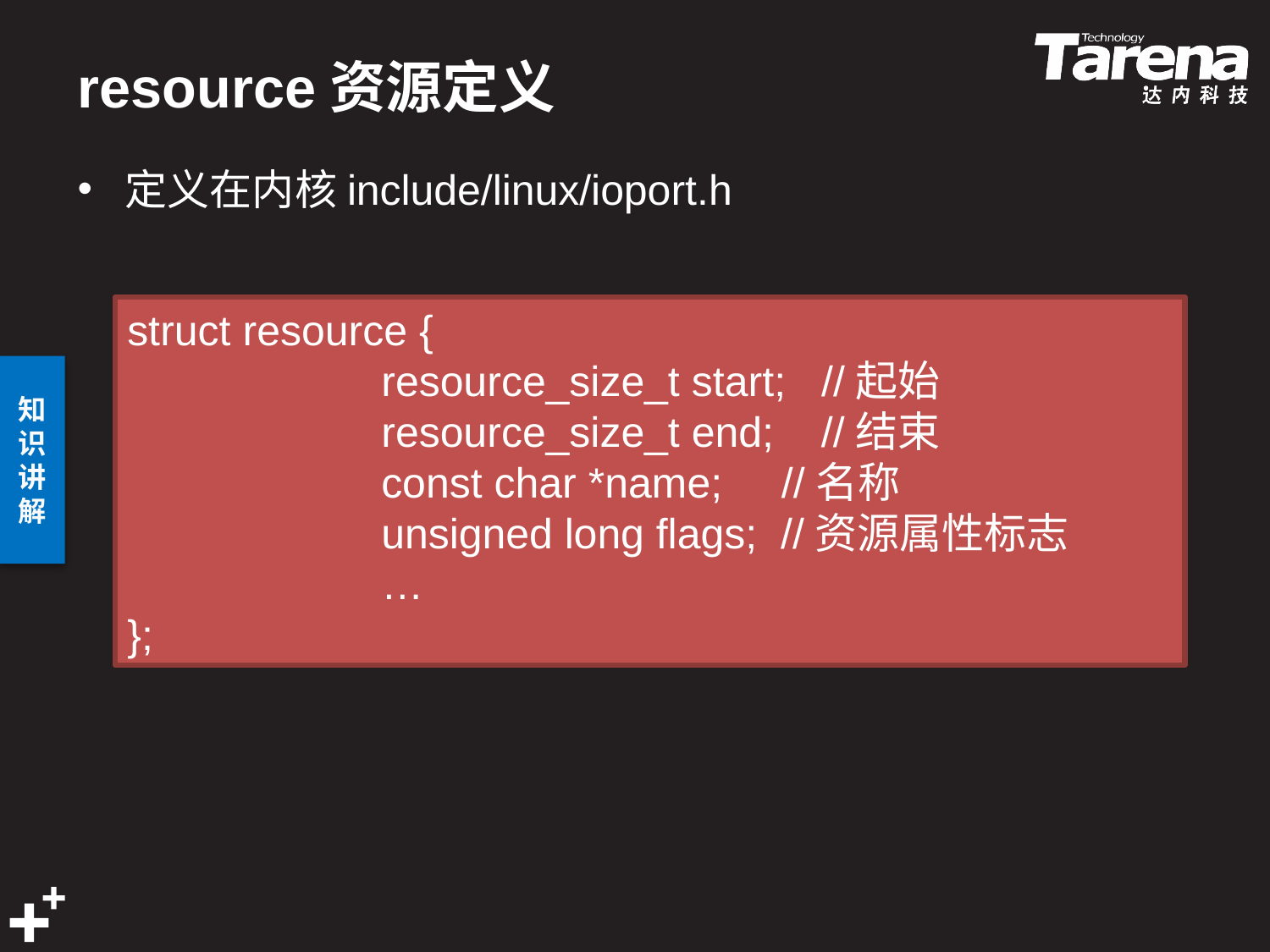

# resource资源定义
定义在内核include/linux/ioport.h

struct resource {
		resource_size_t start;   //起始
		resource_size_t end;    //结束
		const char *name;     //名称
		unsigned long flags;  //资源属性标志
		…
};